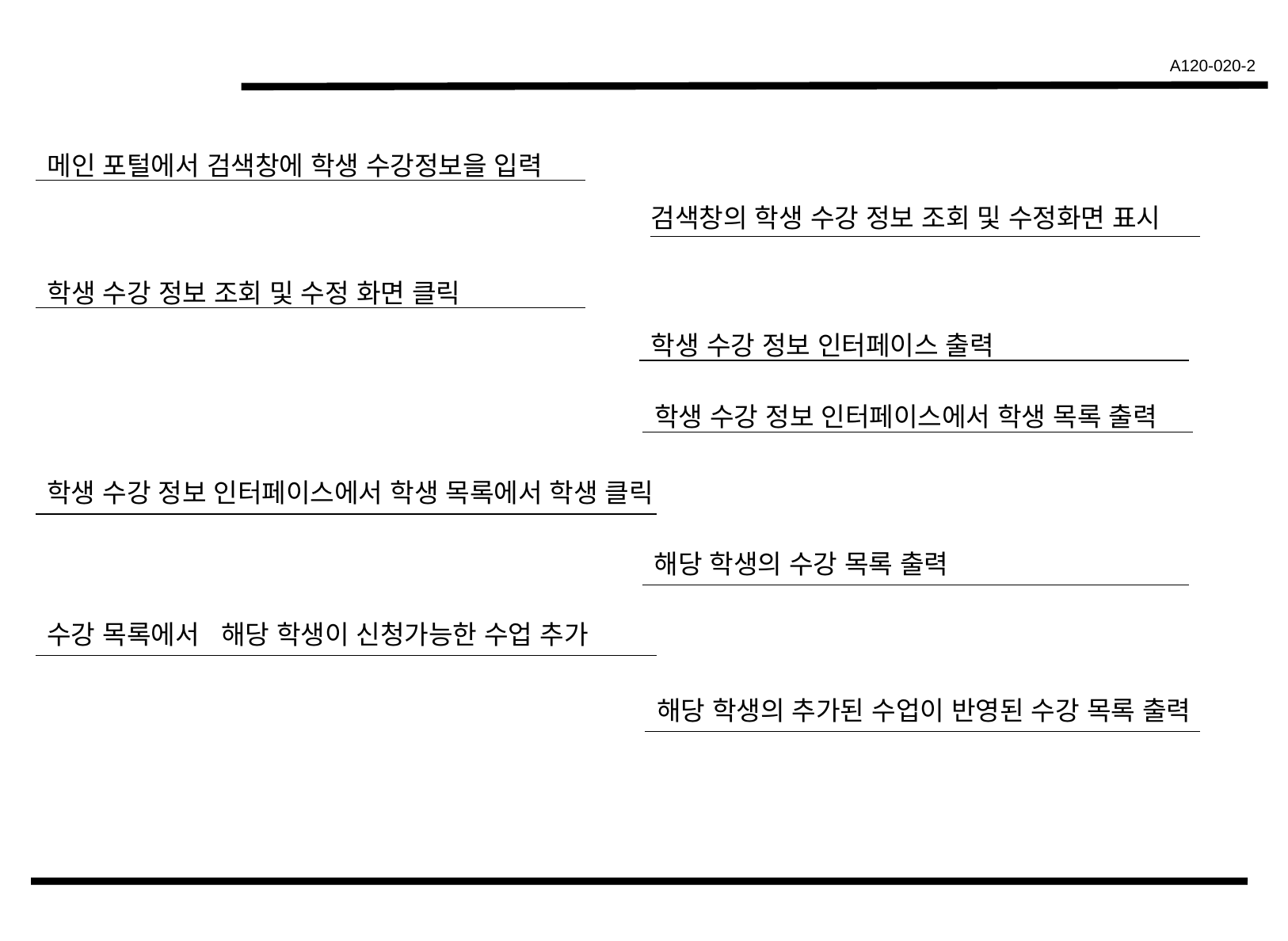

메인 포털에서 검색창에 학생 수강정보을 입력
검색창의 학생 수강 정보 조회 및 수정화면 표시
학생 수강 정보 조회 및 수정 화면 클릭
학생 수강 정보 인터페이스 출력
학생 수강 정보 인터페이스에서 학생 목록 출력
학생 수강 정보 인터페이스에서 학생 목록에서 학생 클릭
해당 학생의 수강 목록 출력
수강 목록에서   해당 학생이 신청가능한 수업 추가
해당 학생의 추가된 수업이 반영된 수강 목록 출력